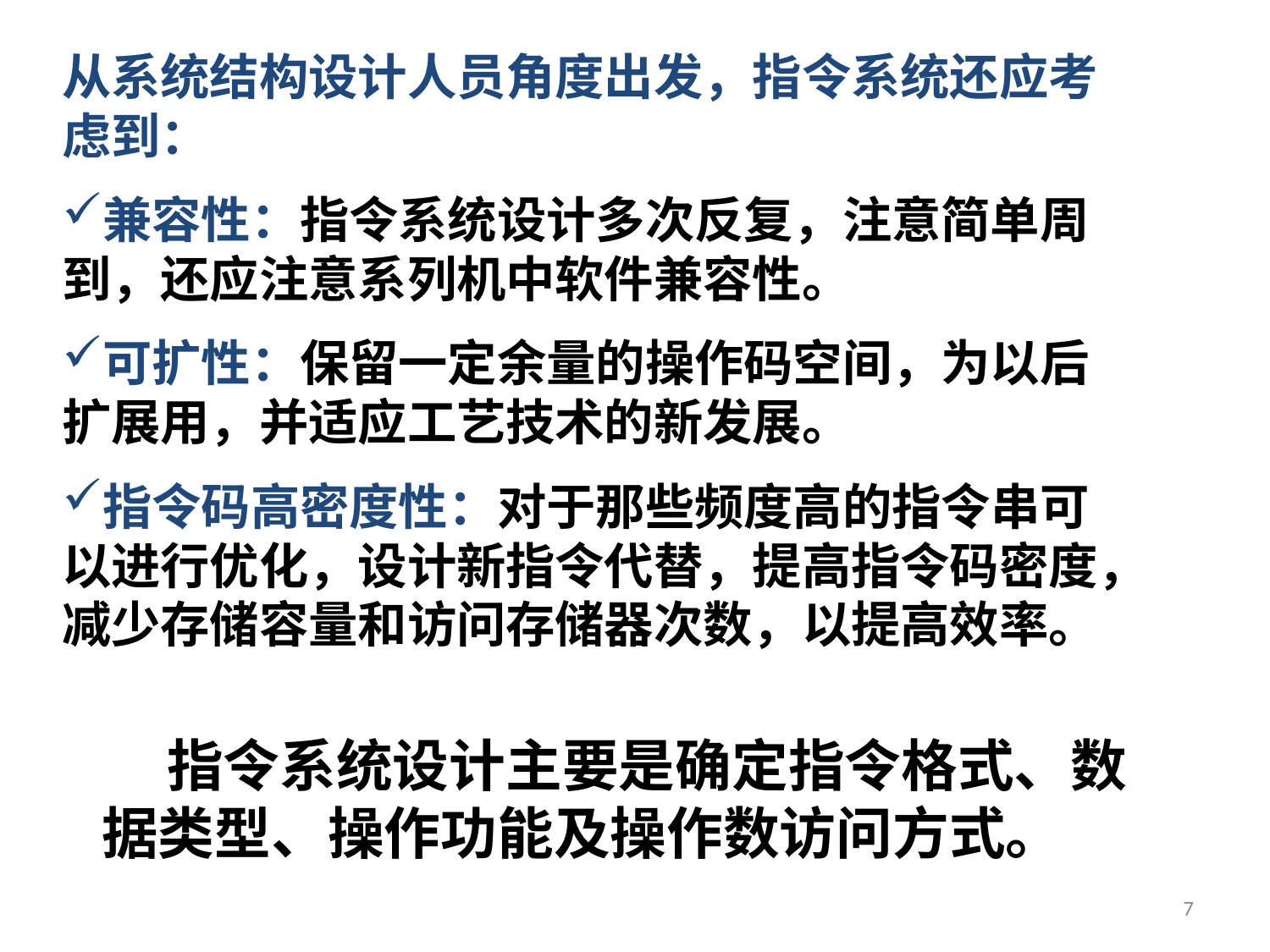

从系统结构设计人员角度出发，指令系统还应考虑到：
兼容性：指令系统设计多次反复，注意简单周到，还应注意系列机中软件兼容性。
可扩性：保留一定余量的操作码空间，为以后扩展用，并适应工艺技术的新发展。
指令码高密度性：对于那些频度高的指令串可以进行优化，设计新指令代替，提高指令码密度，减少存储容量和访问存储器次数，以提高效率。
    指令系统设计主要是确定指令格式、数据类型、操作功能及操作数访问方式。
7